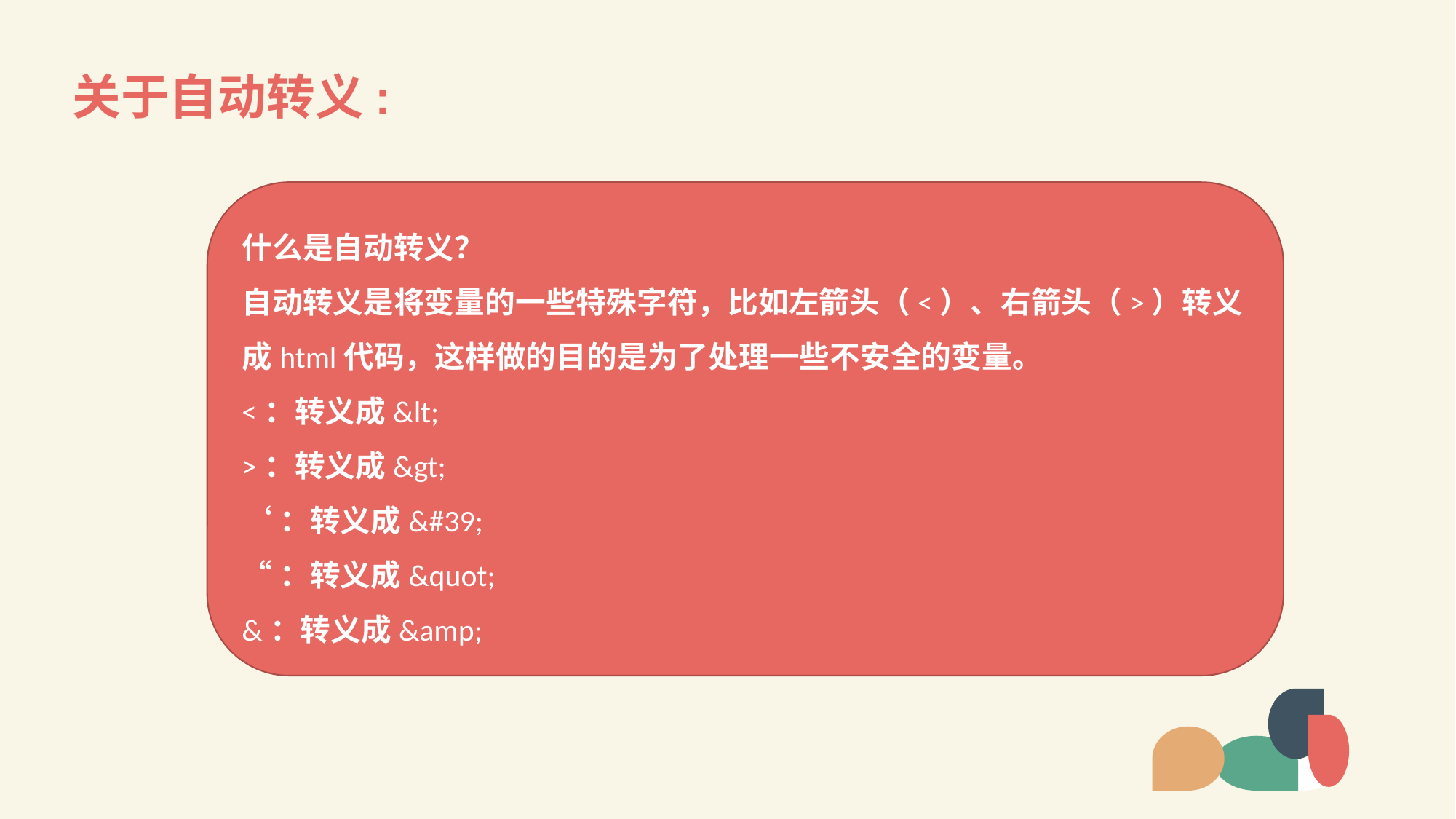

# 关于自动转义:
什么是自动转义？
自动转义是将变量的一些特殊字符，比如左箭头（<）、右箭头（>）转义成html代码，这样做的目的是为了处理一些不安全的变量。
<：转义成&lt;
>：转义成&gt;
‘：转义成&#39;
“：转义成&quot;
&：转义成&amp;

LOREM